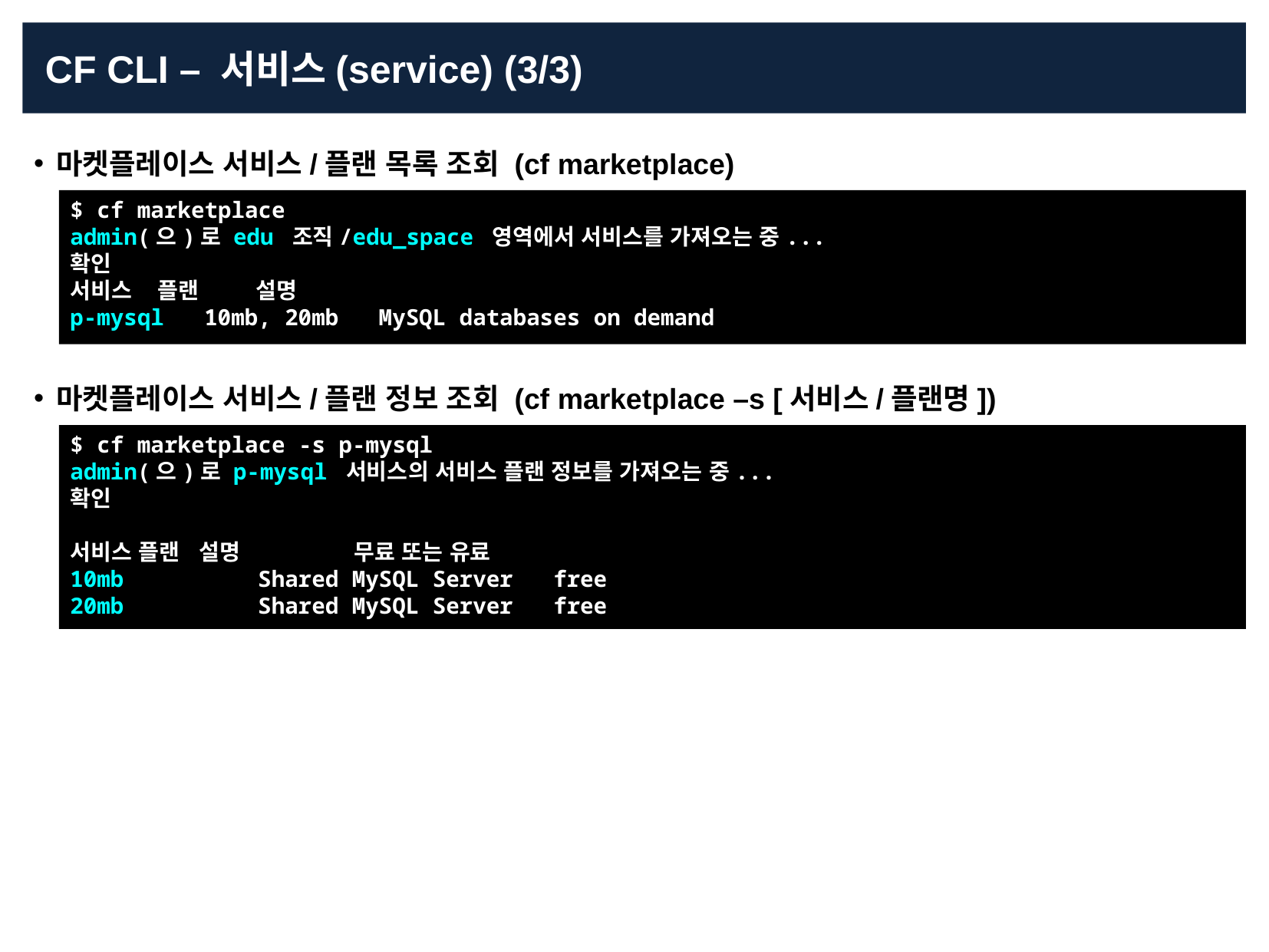

CF CLI – 서비스(service) (3/3)
마켓플레이스 서비스/플랜 목록 조회 (cf marketplace)
$ cf marketplace
admin(으)로 edu 조직/edu_space 영역에서 서비스를 가져오는 중...
확인
서비스    플랜         설명
p-mysql   10mb, 20mb   MySQL databases on demand
마켓플레이스 서비스/플랜 정보 조회 (cf marketplace –s [서비스/플랜명])
$ cf marketplace -s p-mysql
admin(으)로 p-mysql 서비스의 서비스 플랜 정보를 가져오는 중...
확인

서비스 플랜   설명                  무료 또는 유료
10mb          Shared MySQL Server   free
20mb          Shared MySQL Server   free